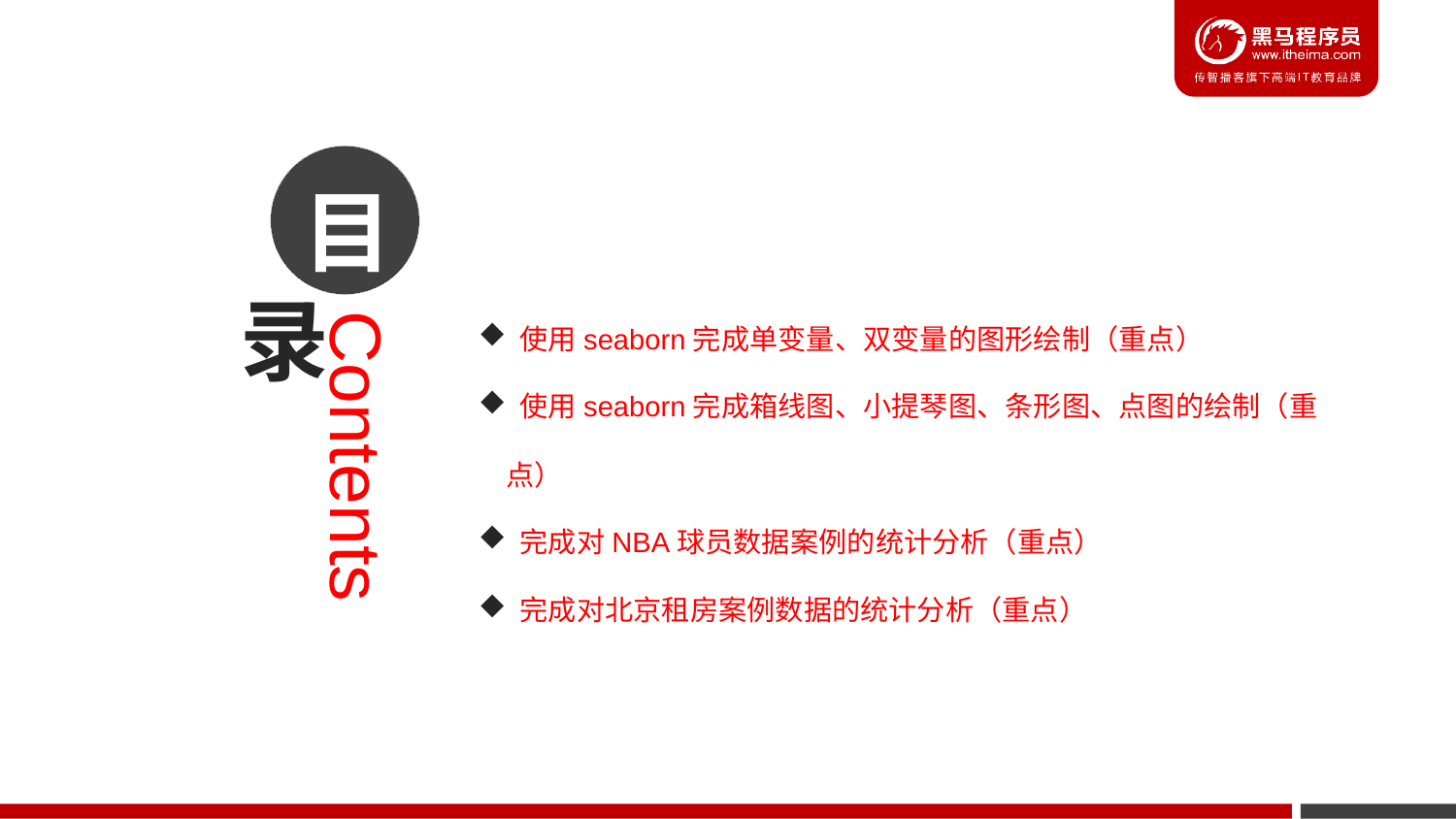

目
录
 使用seaborn完成单变量、双变量的图形绘制（重点）
 使用seaborn完成箱线图、小提琴图、条形图、点图的绘制（重点）
 完成对NBA球员数据案例的统计分析（重点）
 完成对北京租房案例数据的统计分析（重点）
Contents